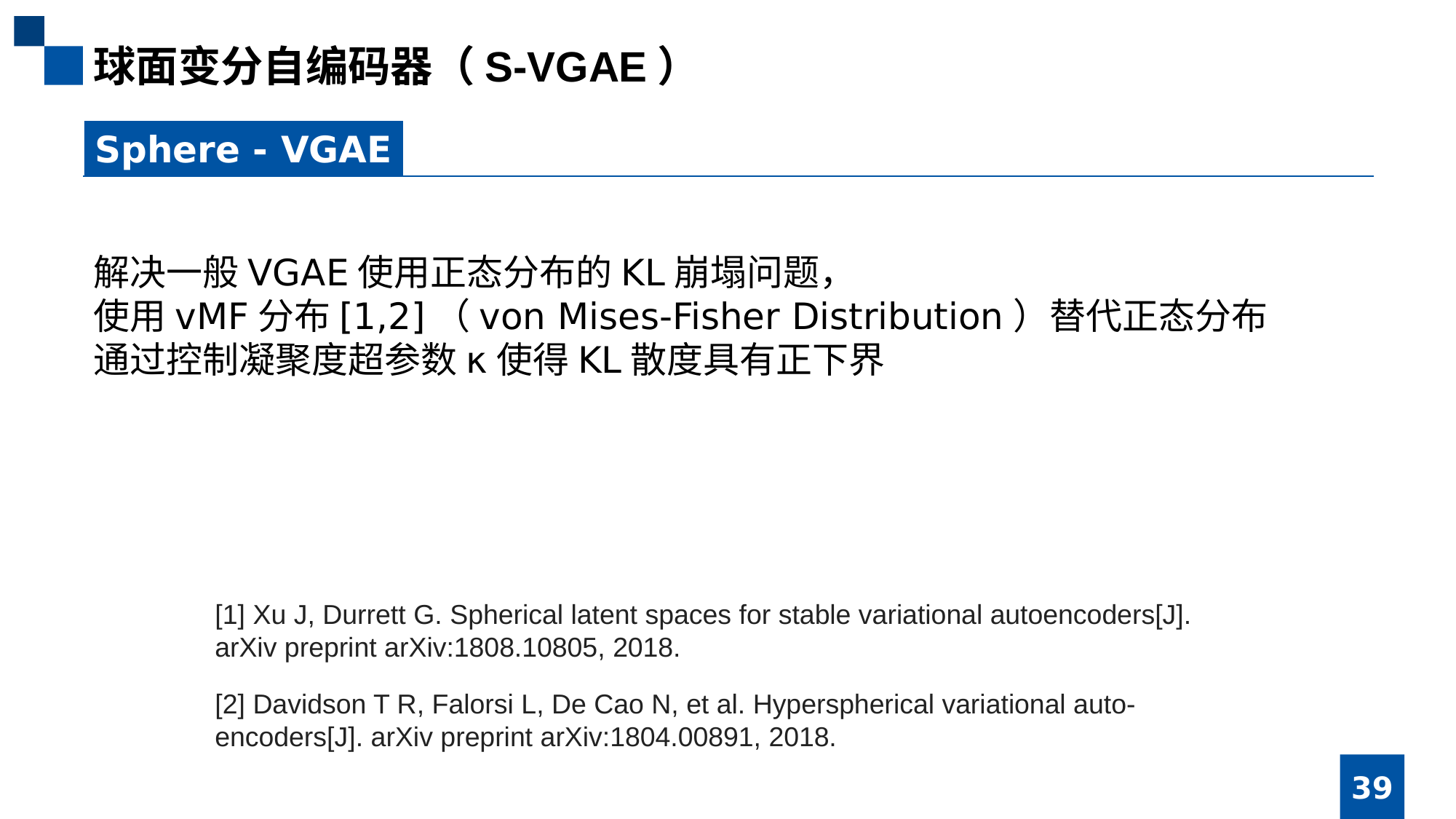

球面变分自编码器（S-VGAE）
Sphere - VGAE

解决一般VGAE使用正态分布的KL崩塌问题，
使用vMF分布[1,2]（von Mises-Fisher Distribution）替代正态分布
通过控制凝聚度超参数κ使得KL散度具有正下界

[1] Xu J, Durrett G. Spherical latent spaces for stable variational autoencoders[J]. arXiv preprint arXiv:1808.10805, 2018.
[2] Davidson T R, Falorsi L, De Cao N, et al. Hyperspherical variational auto-encoders[J]. arXiv preprint arXiv:1804.00891, 2018.
39